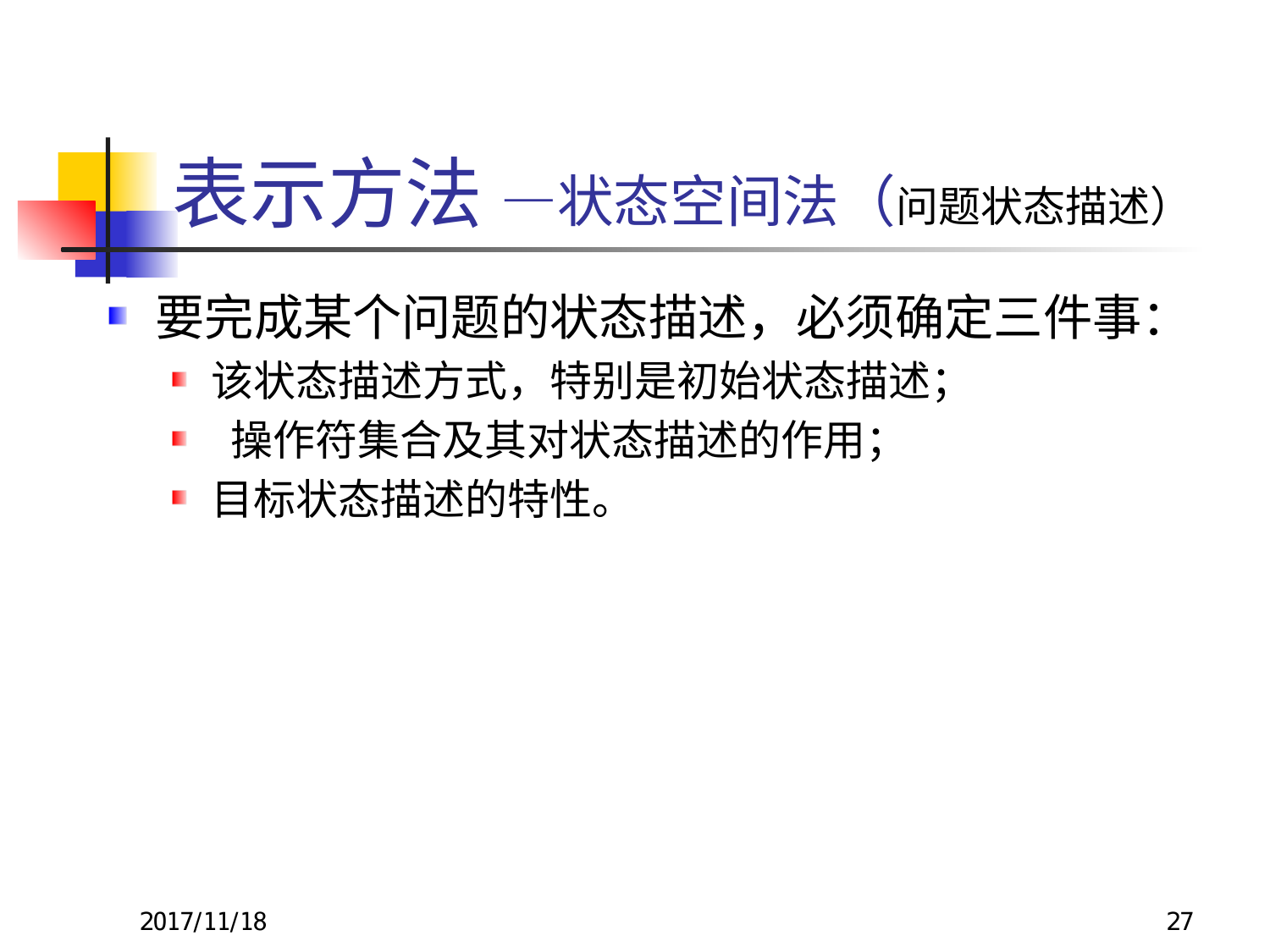

# 表示方法 —状态空间法（问题状态描述）
要完成某个问题的状态描述，必须确定三件事：
该状态描述方式，特别是初始状态描述；
 操作符集合及其对状态描述的作用；
目标状态描述的特性。

2017/11/18
27